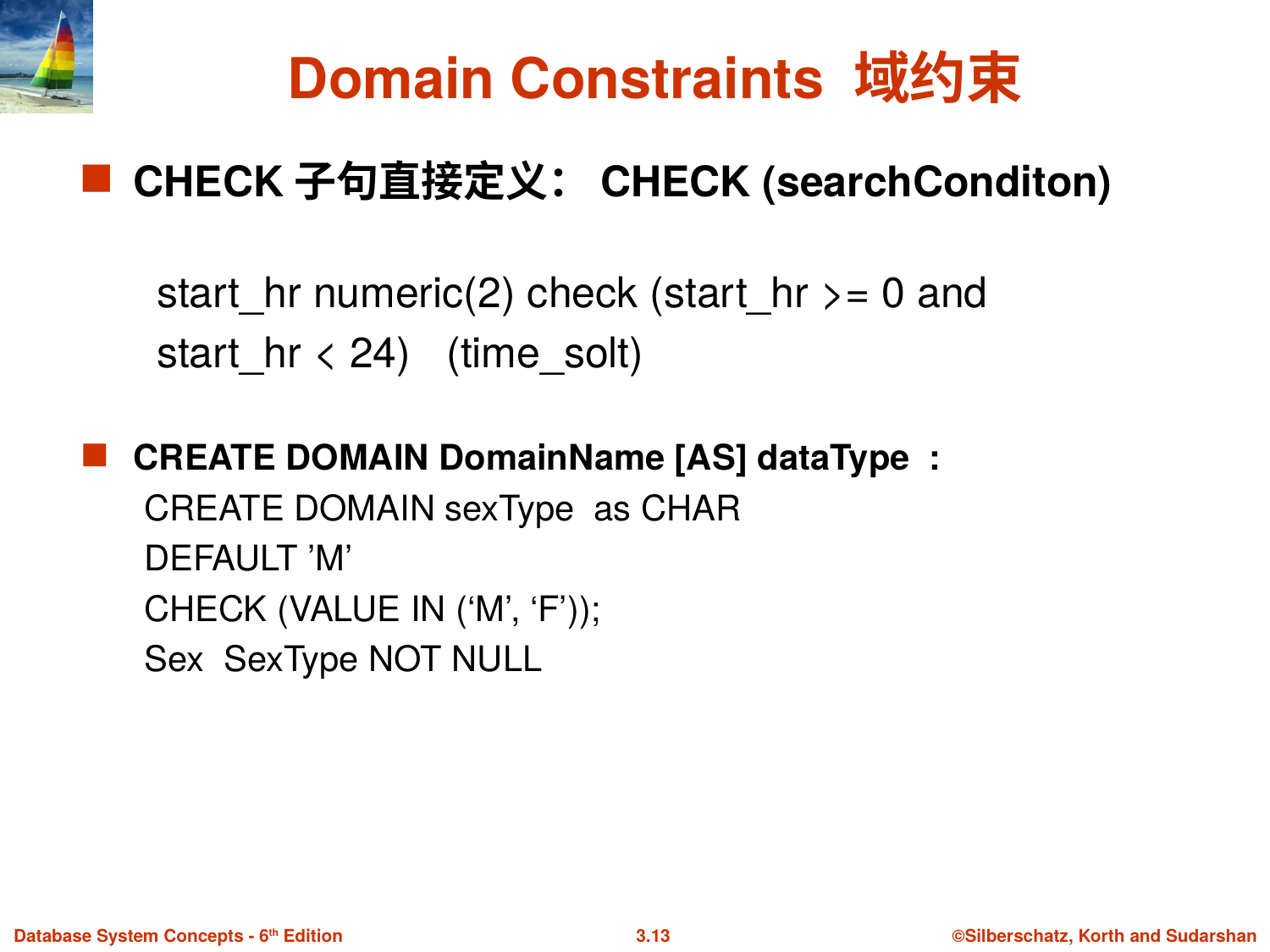

# Domain Constraints 域约束
CHECK子句直接定义：CHECK (searchConditon)

      start_hr numeric(2) check (start_hr >= 0 and
      start_hr < 24)   (time_solt)

CREATE DOMAIN DomainName [AS] dataType  :
      CREATE DOMAIN sexType  as CHAR
      DEFAULT ’M’
      CHECK (VALUE IN (‘M’, ‘F’));
      Sex  SexType NOT NULL